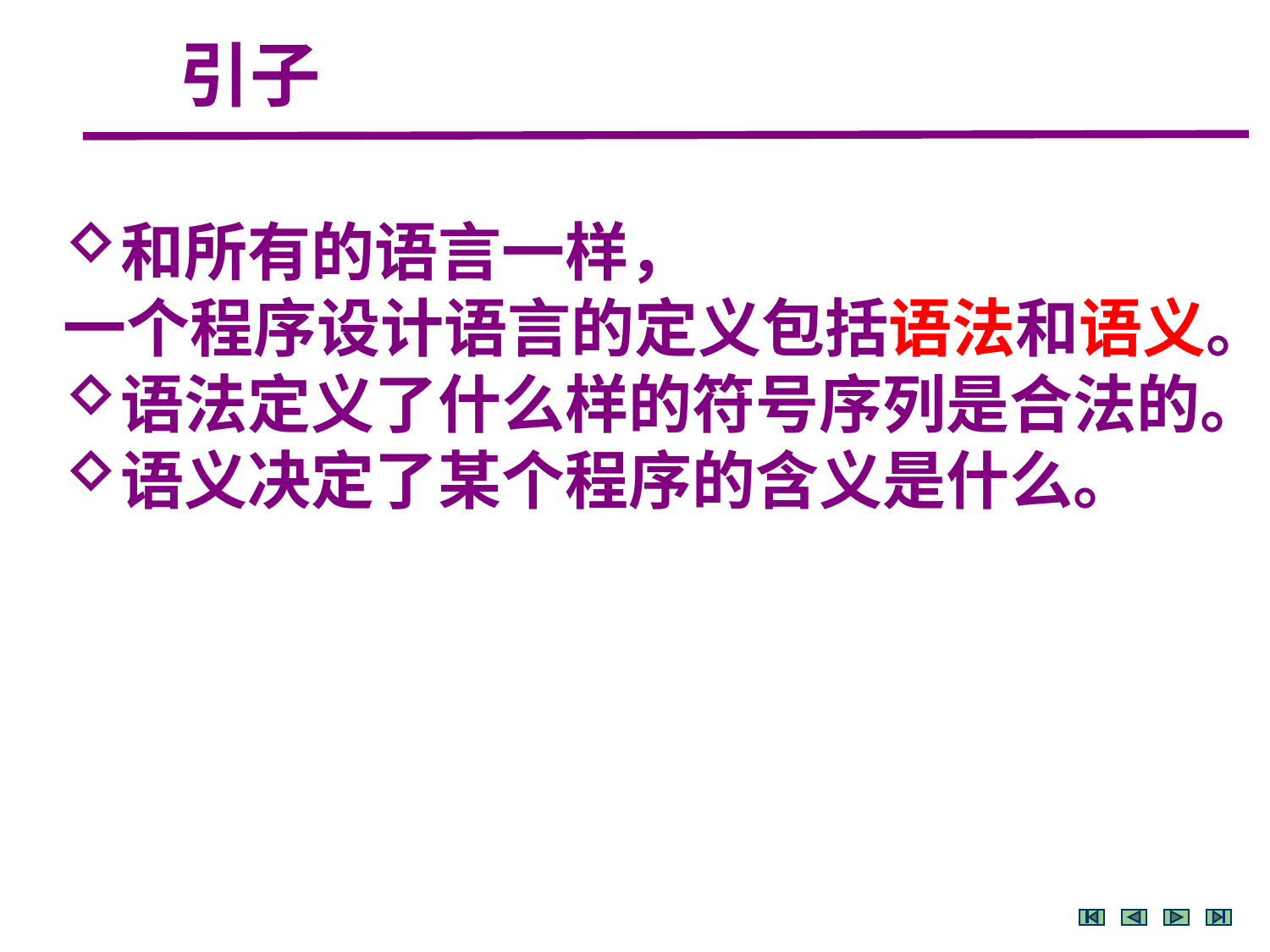

引子
和所有的语言一样，
一个程序设计语言的定义包括语法和语义。
语法定义了什么样的符号序列是合法的。
语义决定了某个程序的含义是什么。